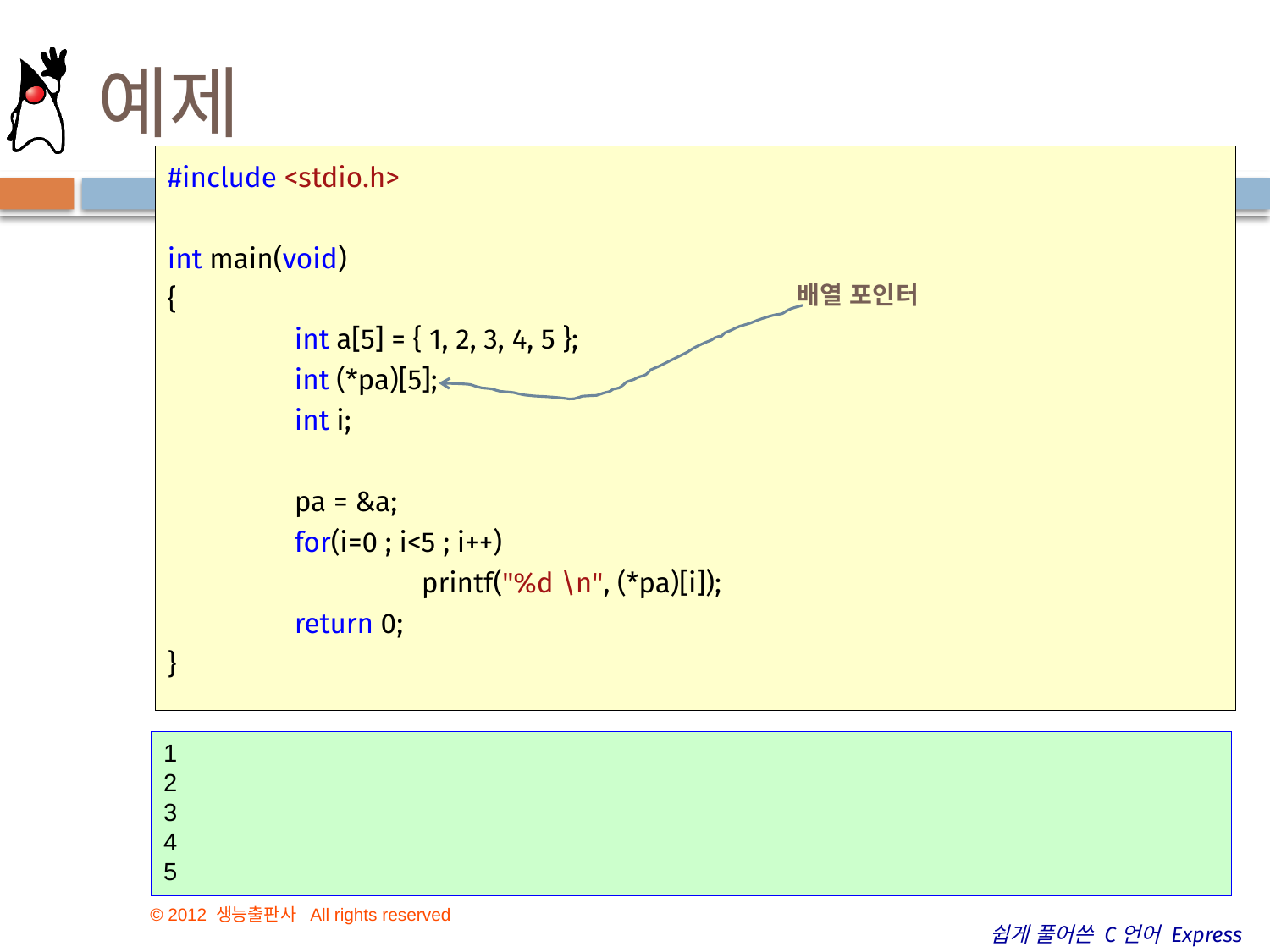

# 예제
#include <stdio.h>

int main(void)
{
	int a[5] = { 1, 2, 3, 4, 5 };
	int (*pa)[5];
	int i;

	pa = &a;
	for(i=0 ; i<5 ; i++)
		printf("%d \n", (*pa)[i]);
	return 0;
}
배열 포인터

1
2
3
4
5